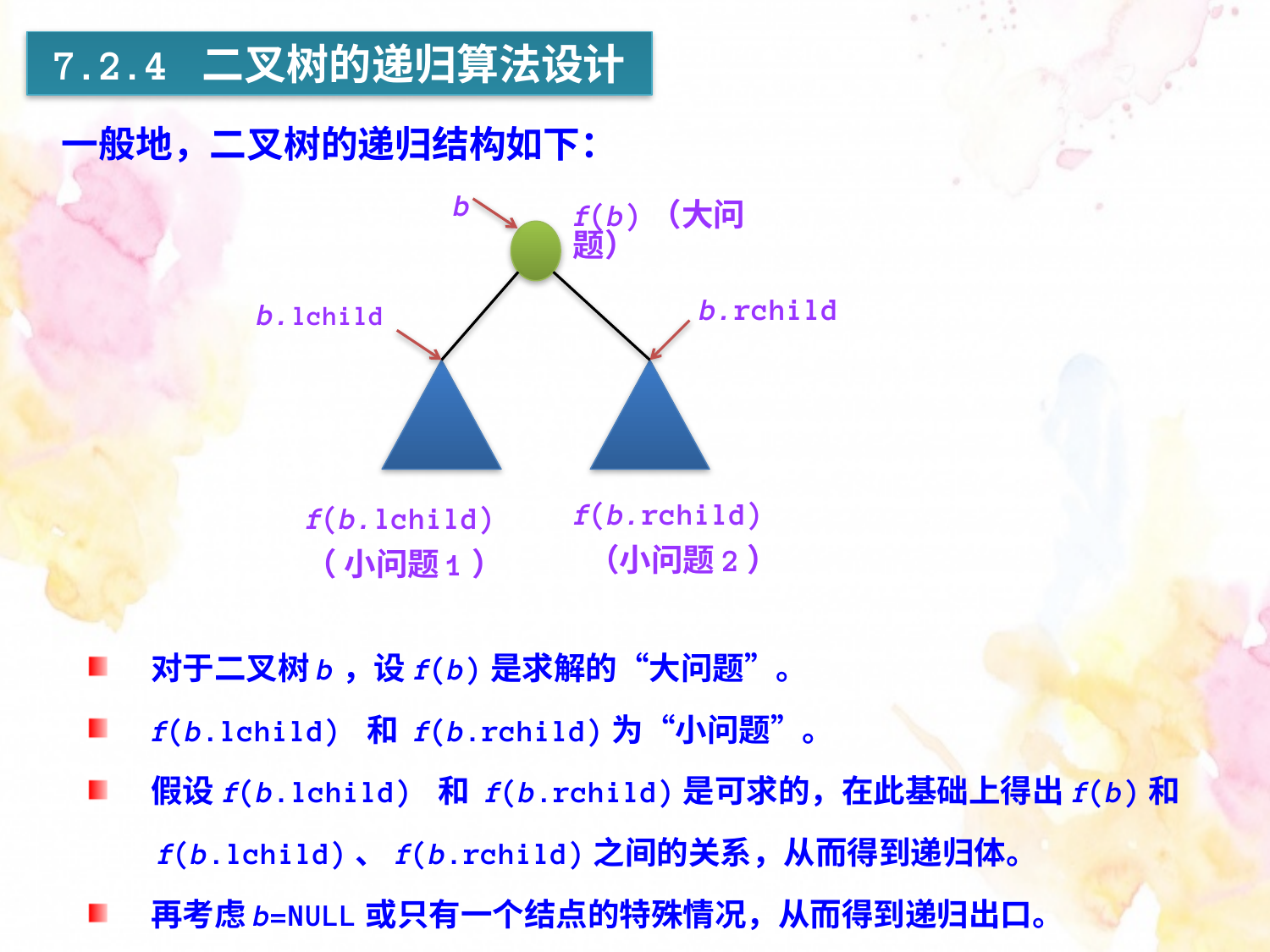

7.2.4 二叉树的递归算法设计
一般地，二叉树的递归结构如下：
b
f(b)（大问题）

b.rchild
b.lchild

f(b.rchild)
 （小问题2）
f(b.lchild)
（ 小问题1）
对于二叉树b，设f(b)是求解的“大问题”。
f(b.lchild) 和 f(b.rchild)为“小问题”。
假设f(b.lchild) 和 f(b.rchild)是可求的，在此基础上得出f(b)和
    f(b.lchild)、f(b.rchild)之间的关系，从而得到递归体。
再考虑b=NULL或只有一个结点的特殊情况，从而得到递归出口。